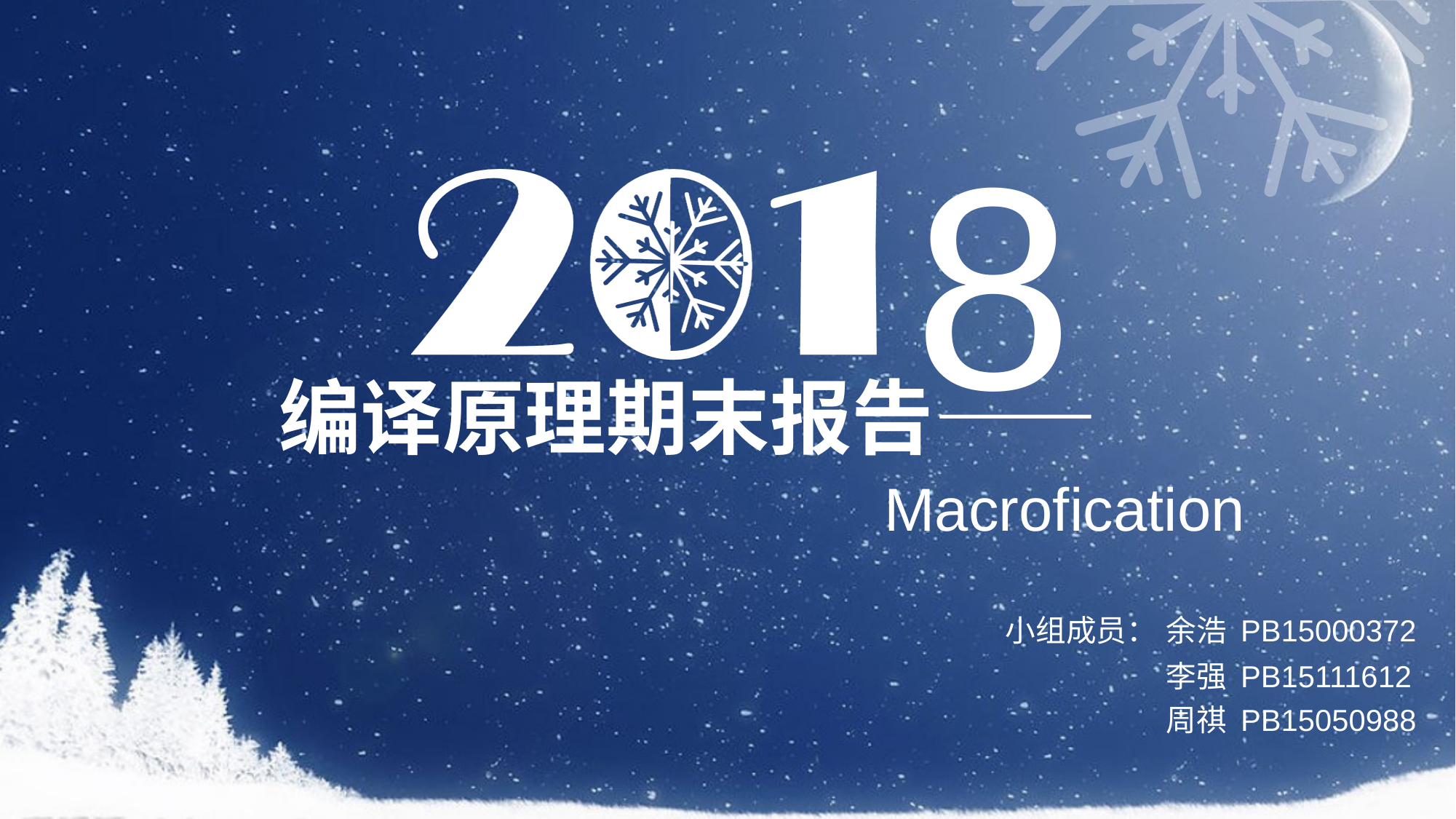

# 编译原理期末报告——
Macrofication
				     小组成员：	余浩 PB15000372
						李强 PB15111612
						周祺 PB15050988